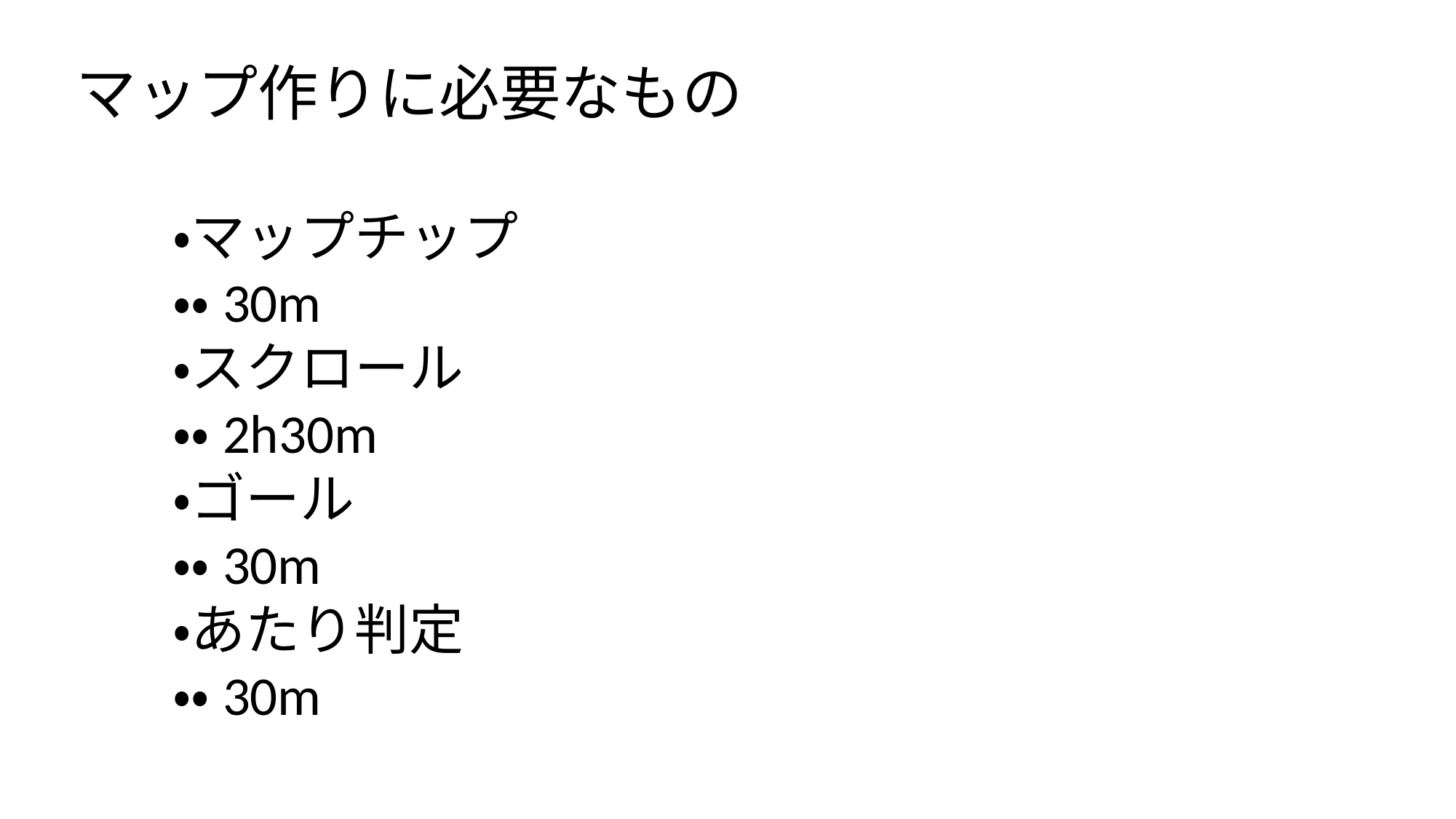

マップ作りに必要なもの
・マップチップ
・・30m
・スクロール
・・2h30m
・ゴール
・・30m
・あたり判定
・・30m